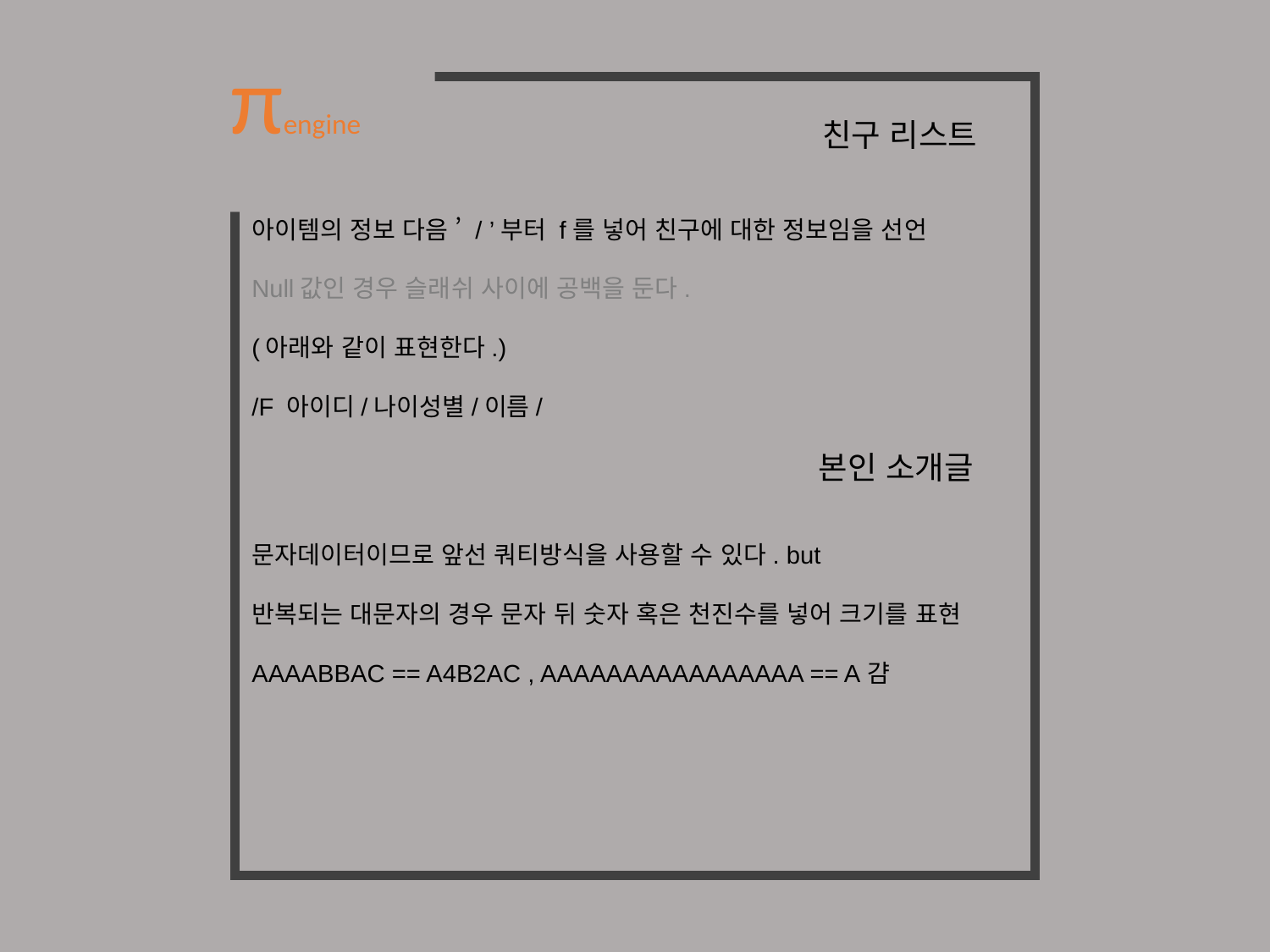

πengine

친구 리스트

아이템의 정보 다음 ’ / ’부터 f를 넣어 친구에 대한 정보임을 선언

Null값인 경우 슬래쉬 사이에 공백을 둔다.

(아래와 같이 표현한다.)

/F 아이디/나이성별/이름/

문자데이터이므로 앞선 쿼티방식을 사용할 수 있다. but

반복되는 대문자의 경우 문자 뒤 숫자 혹은 천진수를 넣어 크기를 표현

AAAABBAC == A4B2AC , AAAAAAAAAAAAAAAA == A걈

본인 소개글